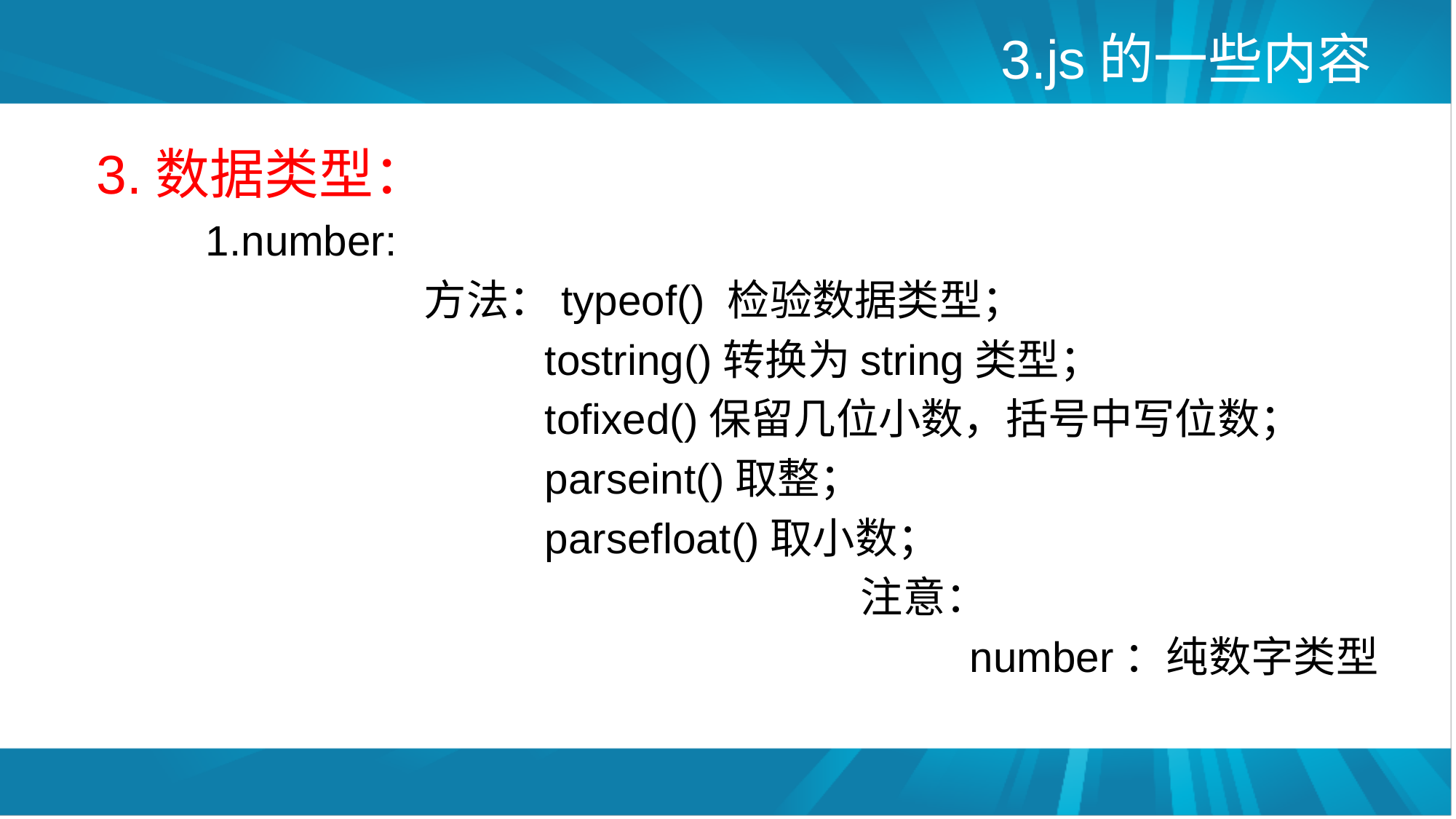

# 3.js的一些内容
3.数据类型：
	1.number:
			方法：typeof() 检验数据类型；
				 tostring()转换为string类型；
				 tofixed()保留几位小数，括号中写位数；
				 parseint()取整；
				 parsefloat()取小数；
				     			注意：
								number：纯数字类型